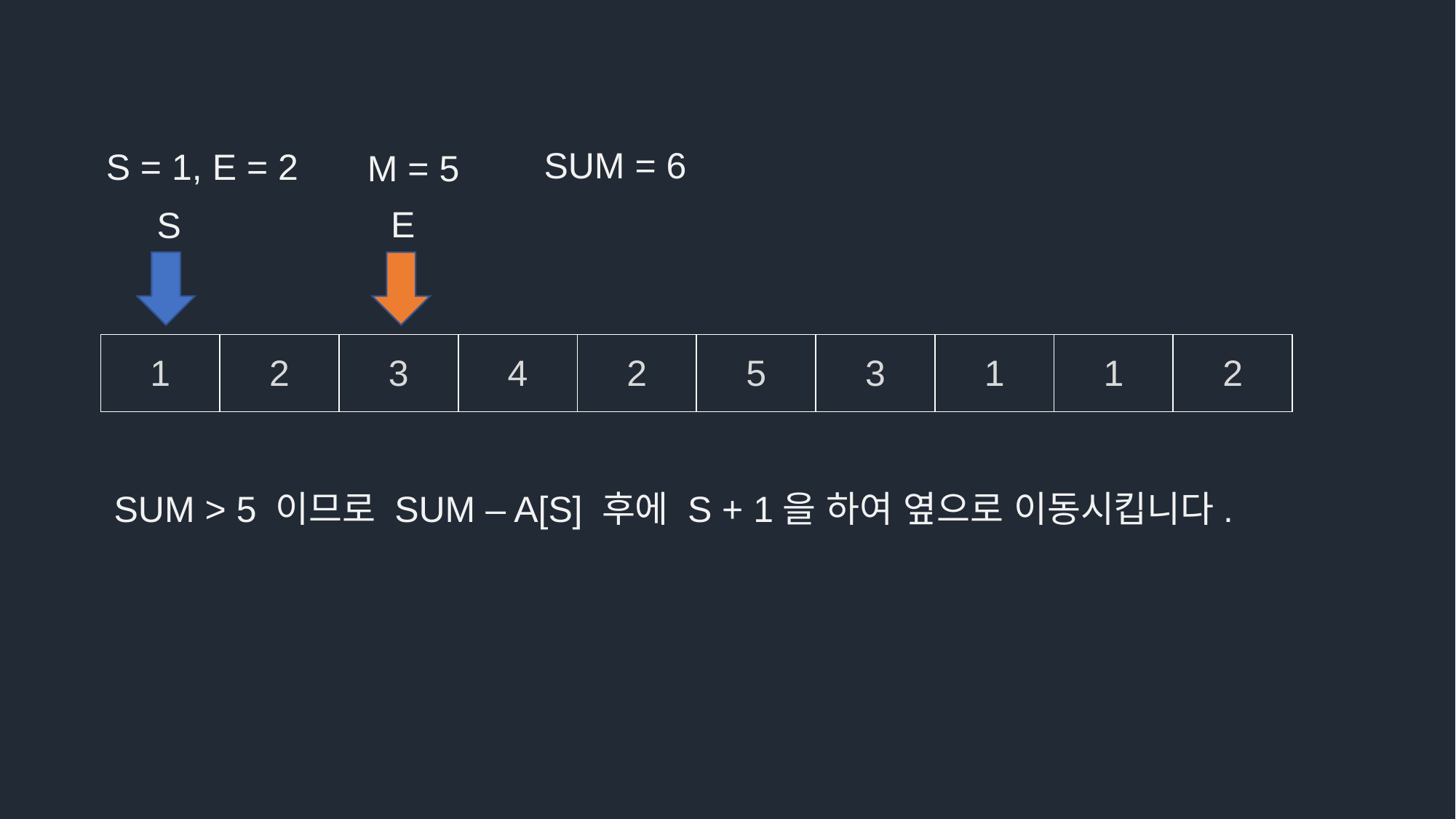

SUM = 6
S = 1, E = 2
M = 5
E
S

| 1 | 2 | 3 | 4 | 2 | 5 | 3 | 1 | 1 | 2 |
| --- | --- | --- | --- | --- | --- | --- | --- | --- | --- |
SUM > 5 이므로 SUM – A[S] 후에 S + 1을 하여 옆으로 이동시킵니다.